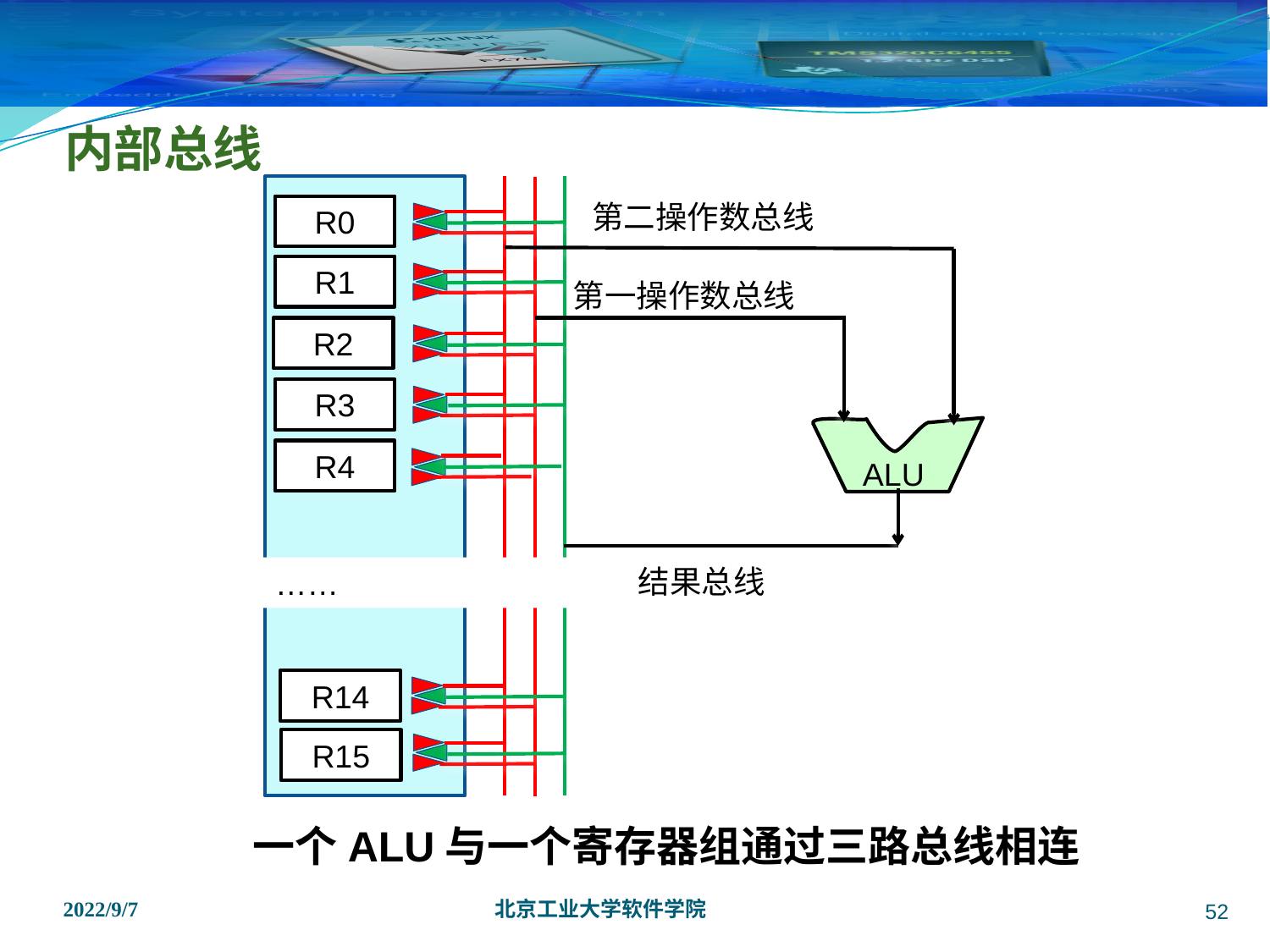

# 内部总线

第二操作数总线
R0

R1

第一操作数总线
R2

R3

ALU
R4

  ……
R14

R15

结果总线
一个ALU与一个寄存器组通过三路总线相连